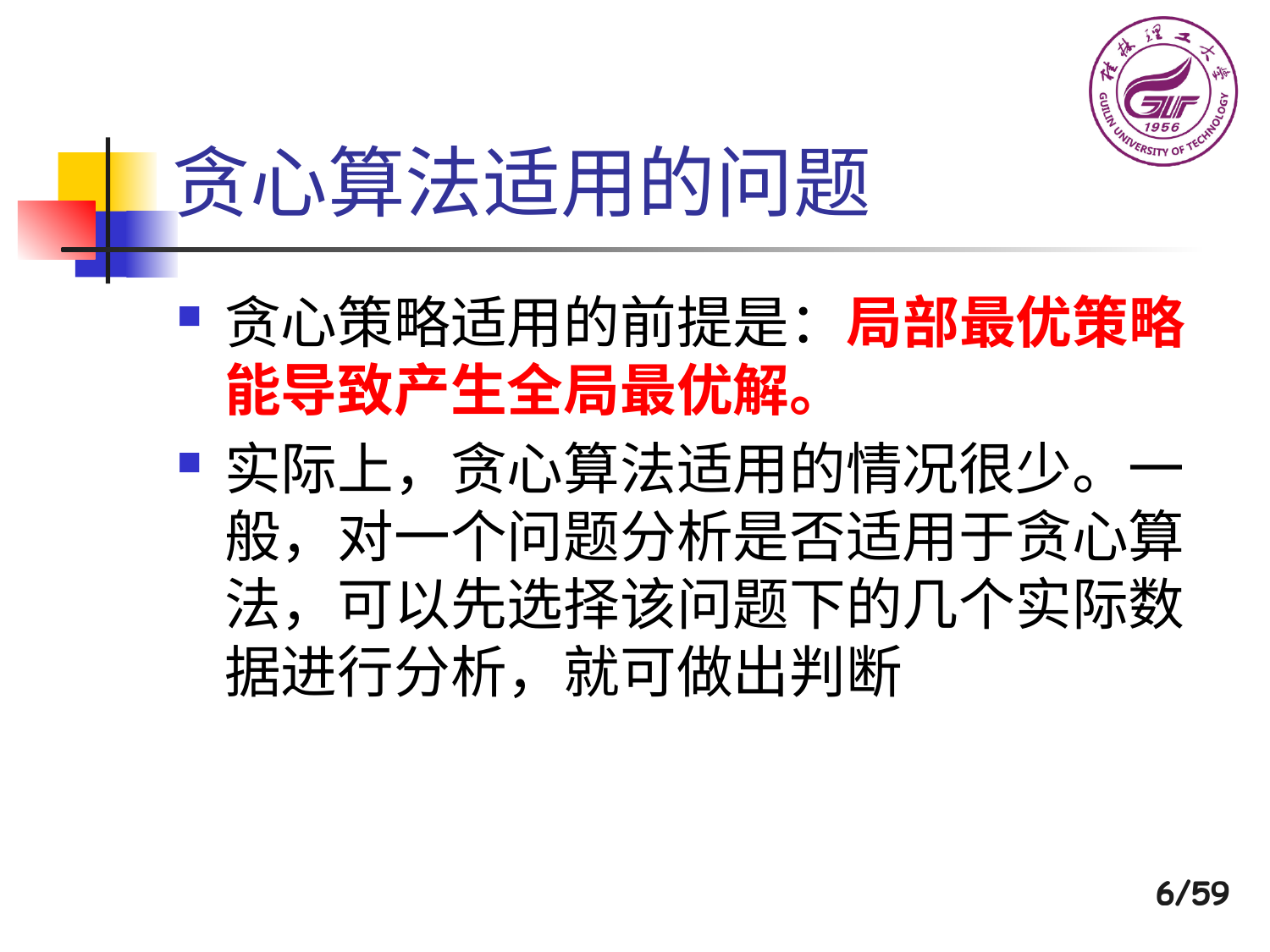

# 贪心算法适用的问题
贪心策略适用的前提是：局部最优策略能导致产生全局最优解。
实际上，贪心算法适用的情况很少。一般，对一个问题分析是否适用于贪心算法，可以先选择该问题下的几个实际数据进行分析，就可做出判断
6/59